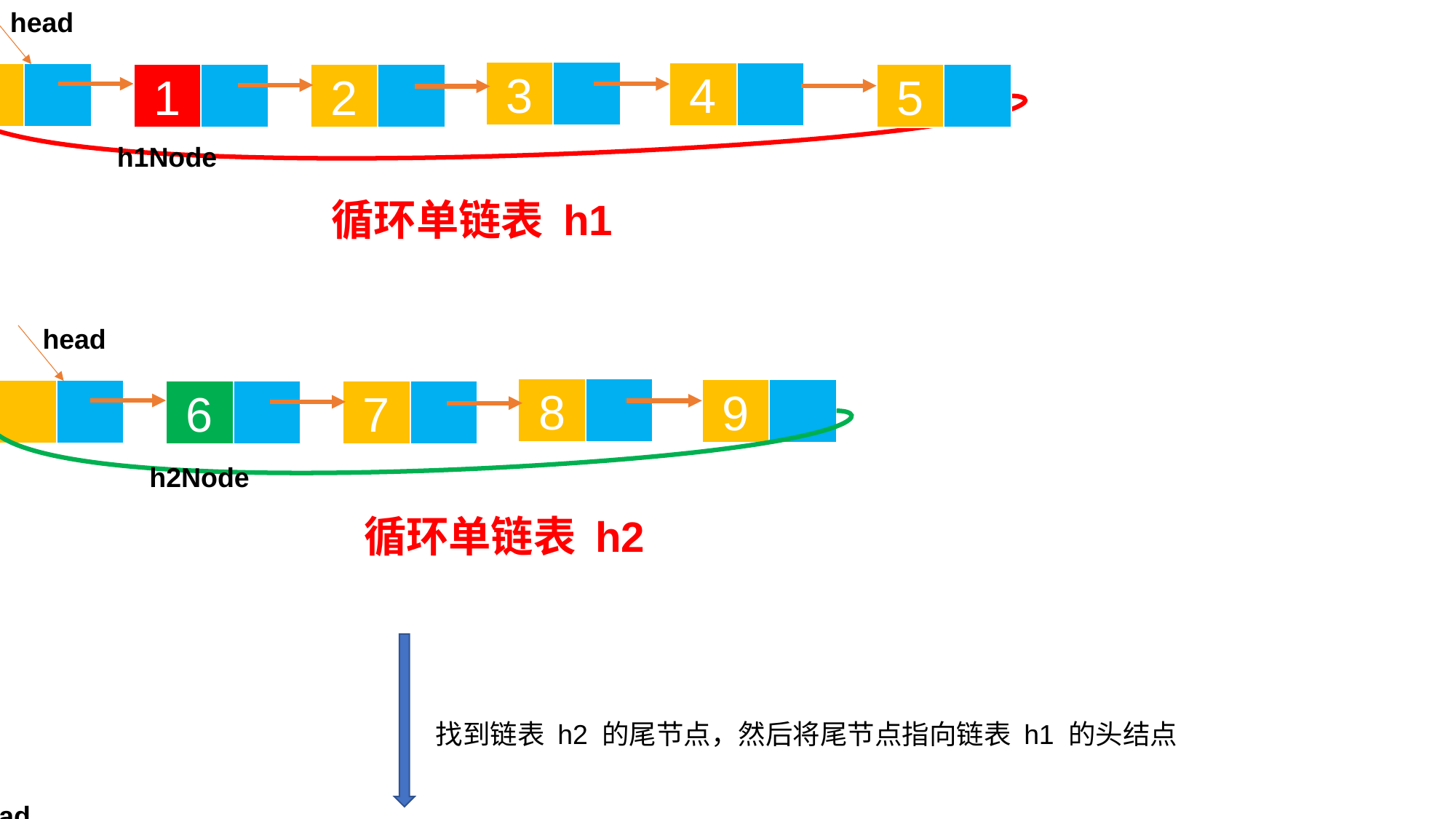

head
3

4

1

2

5

h1Node
循环单链表 h1
head
8

9

6

7

h2Node
循环单链表 h2

找到链表 h2 的尾节点，然后将尾节点指向链表 h1 的头结点
head
3

4

1

2

5

h1Node
循环单链表 h1
head
8

9

6

7

h2Node
循环单链表 h2

找到链表 h1 的尾节点，然后将尾节点指向链表 h2 的第一个节点
head
3

4

1

2

5

h1Node
循环单链表 h1
head
8

9

6

7

h2Node
循环单链表 h2

整理下链表最终结果如下
head
8

9

3

4

6

7

1

2

5